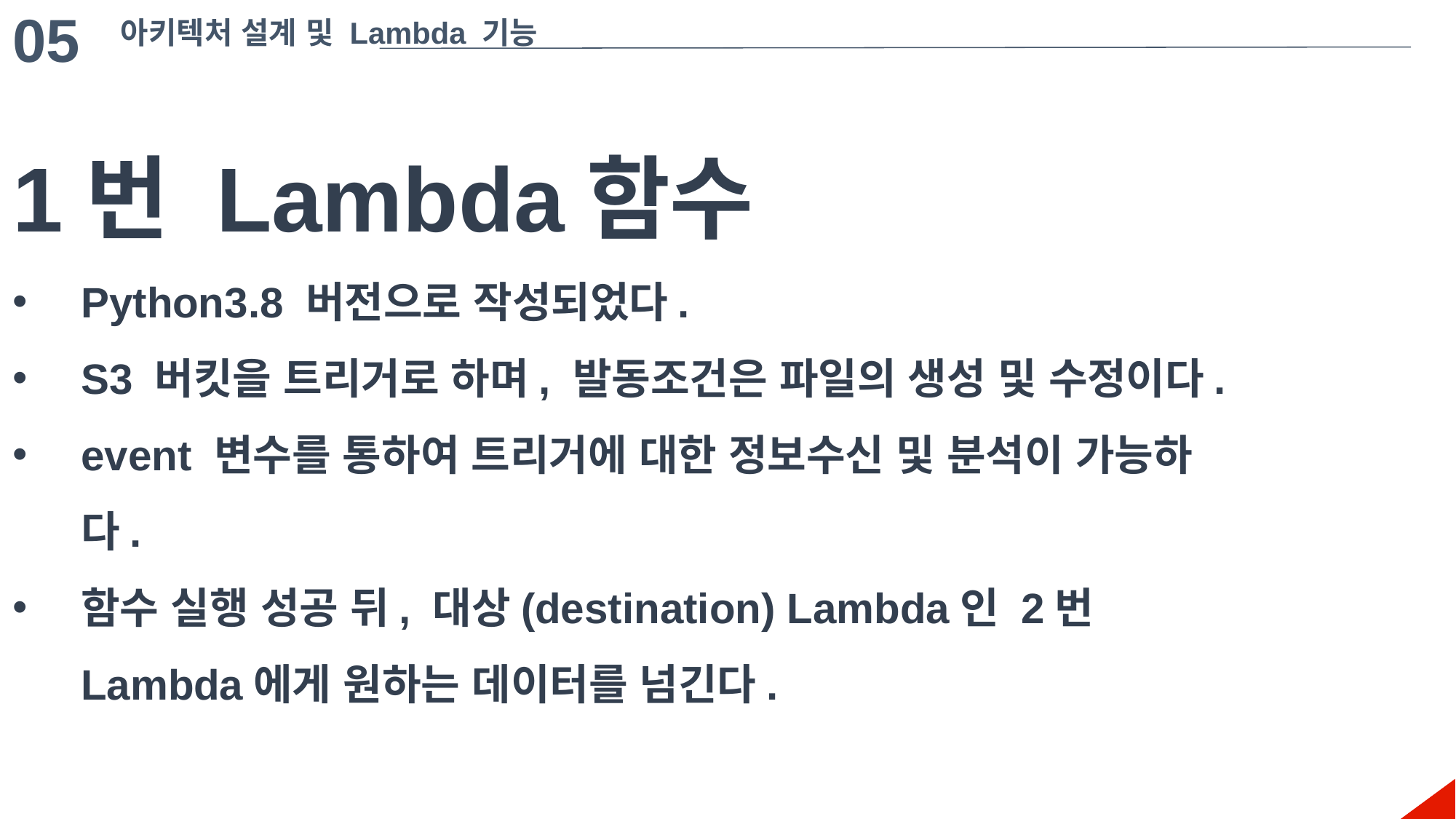

05
아키텍처 설계 및 Lambda 기능
1번 Lambda함수
Python3.8 버전으로 작성되었다.
S3 버킷을 트리거로 하며, 발동조건은 파일의 생성 및 수정이다.
event 변수를 통하여 트리거에 대한 정보수신 및 분석이 가능하다.
함수 실행 성공 뒤, 대상(destination) Lambda인 2번 Lambda에게 원하는 데이터를 넘긴다.